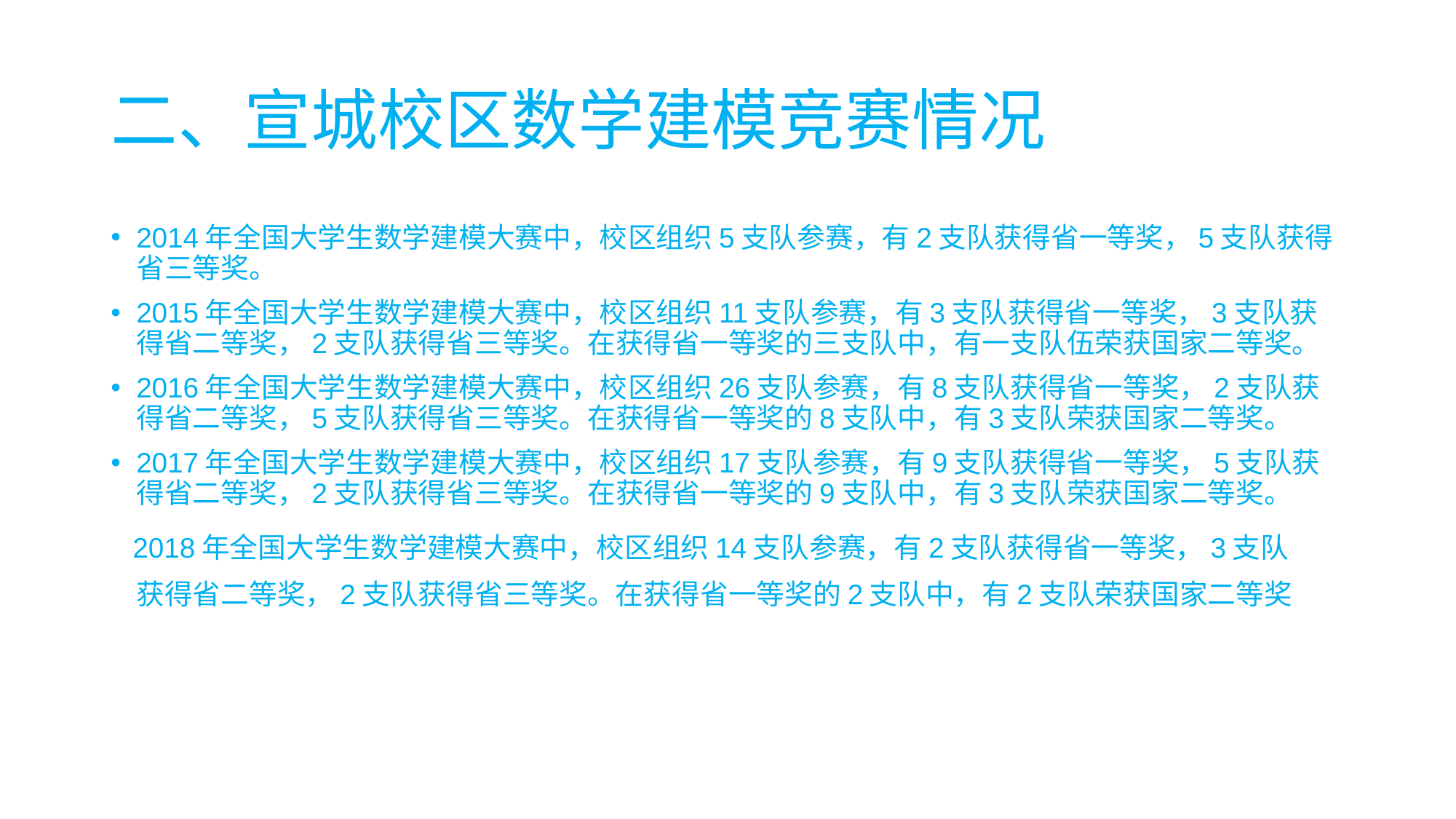

# 二、宣城校区数学建模竞赛情况
2014年全国大学生数学建模大赛中，校区组织5支队参赛，有2支队获得省一等奖，5支队获得省三等奖。
2015年全国大学生数学建模大赛中，校区组织11支队参赛，有3支队获得省一等奖，3支队获得省二等奖，2支队获得省三等奖。在获得省一等奖的三支队中，有一支队伍荣获国家二等奖。
2016年全国大学生数学建模大赛中，校区组织26支队参赛，有8支队获得省一等奖，2支队获得省二等奖，5支队获得省三等奖。在获得省一等奖的8支队中，有3支队荣获国家二等奖。
2017年全国大学生数学建模大赛中，校区组织17支队参赛，有9支队获得省一等奖，5支队获得省二等奖，2支队获得省三等奖。在获得省一等奖的9支队中，有3支队荣获国家二等奖。
  2018年全国大学生数学建模大赛中，校区组织14支队参赛，有2支队获得省一等奖，3支队
   获得省二等奖，2支队获得省三等奖。在获得省一等奖的2支队中，有2支队荣获国家二等奖